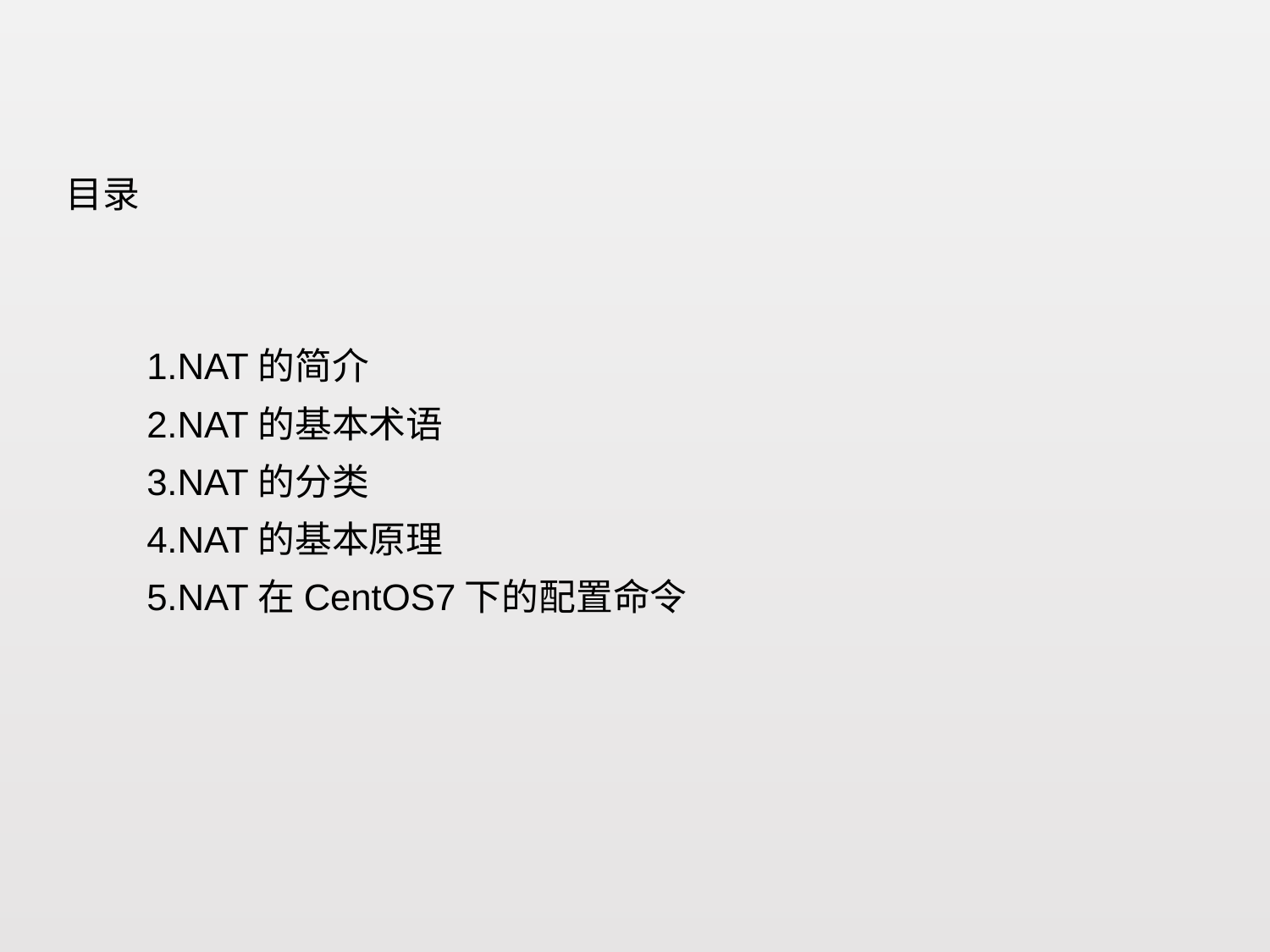

# 1.NAT的简介 2.NAT的基本术语 3.NAT的分类 4.NAT的基本原理 5.NAT在CentOS7下的配置命令
目录